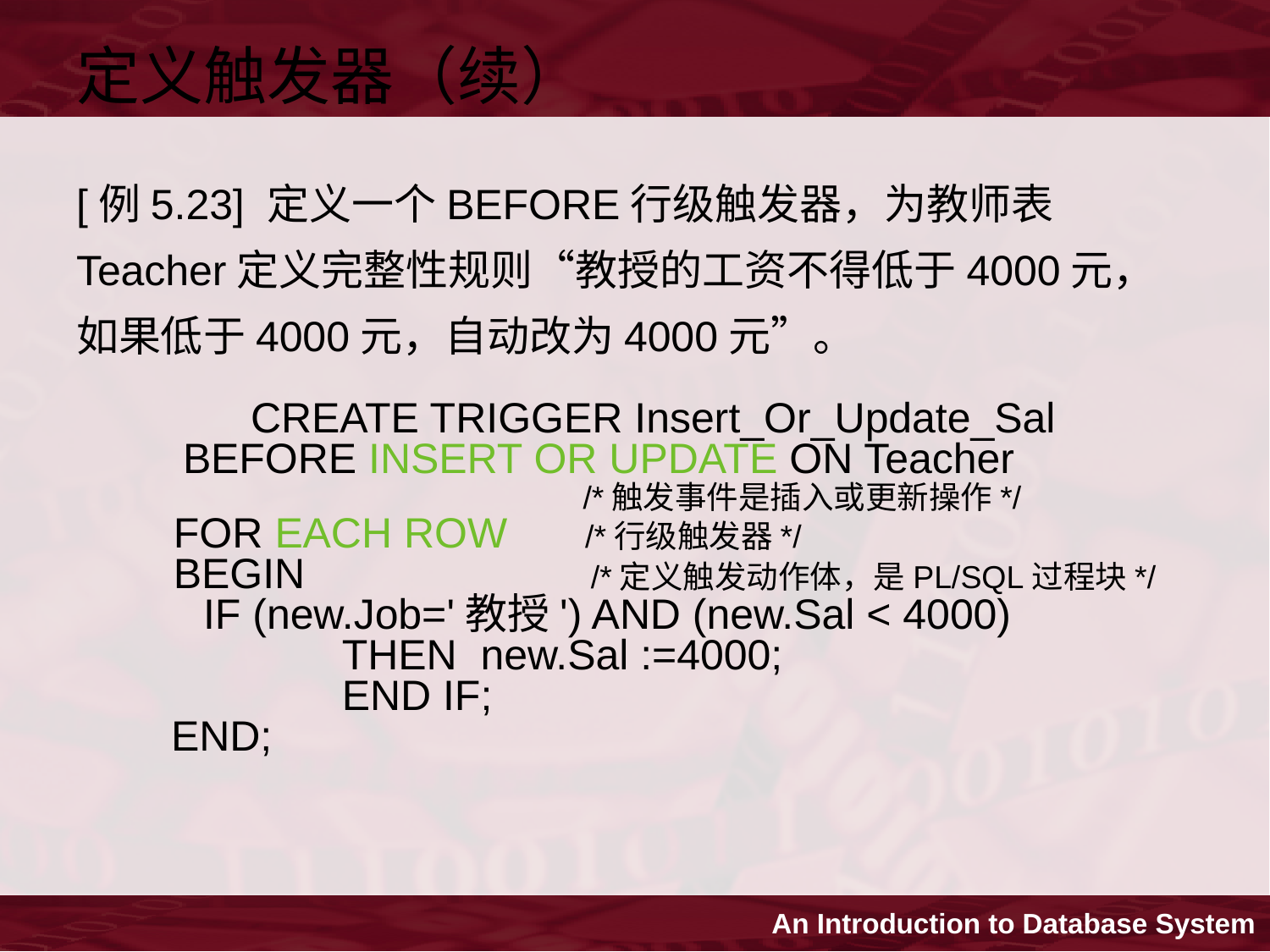

定义触发器（续）
[例5.23] 定义一个BEFORE行级触发器，为教师表Teacher定义完整性规则“教授的工资不得低于4000元，如果低于4000元，自动改为4000元”。

	    CREATE TRIGGER Insert_Or_Update_Sal
         BEFORE INSERT OR UPDATE ON Teacher
         			             /*触发事件是插入或更新操作*/
          FOR EACH ROW        /*行级触发器*/
          BEGIN                             /*定义触发动作体，是PL/SQL过程块*/
             	IF (new.Job='教授') AND (new.Sal < 4000)
             	 THEN  new.Sal :=4000;
           	 END IF;
        END;